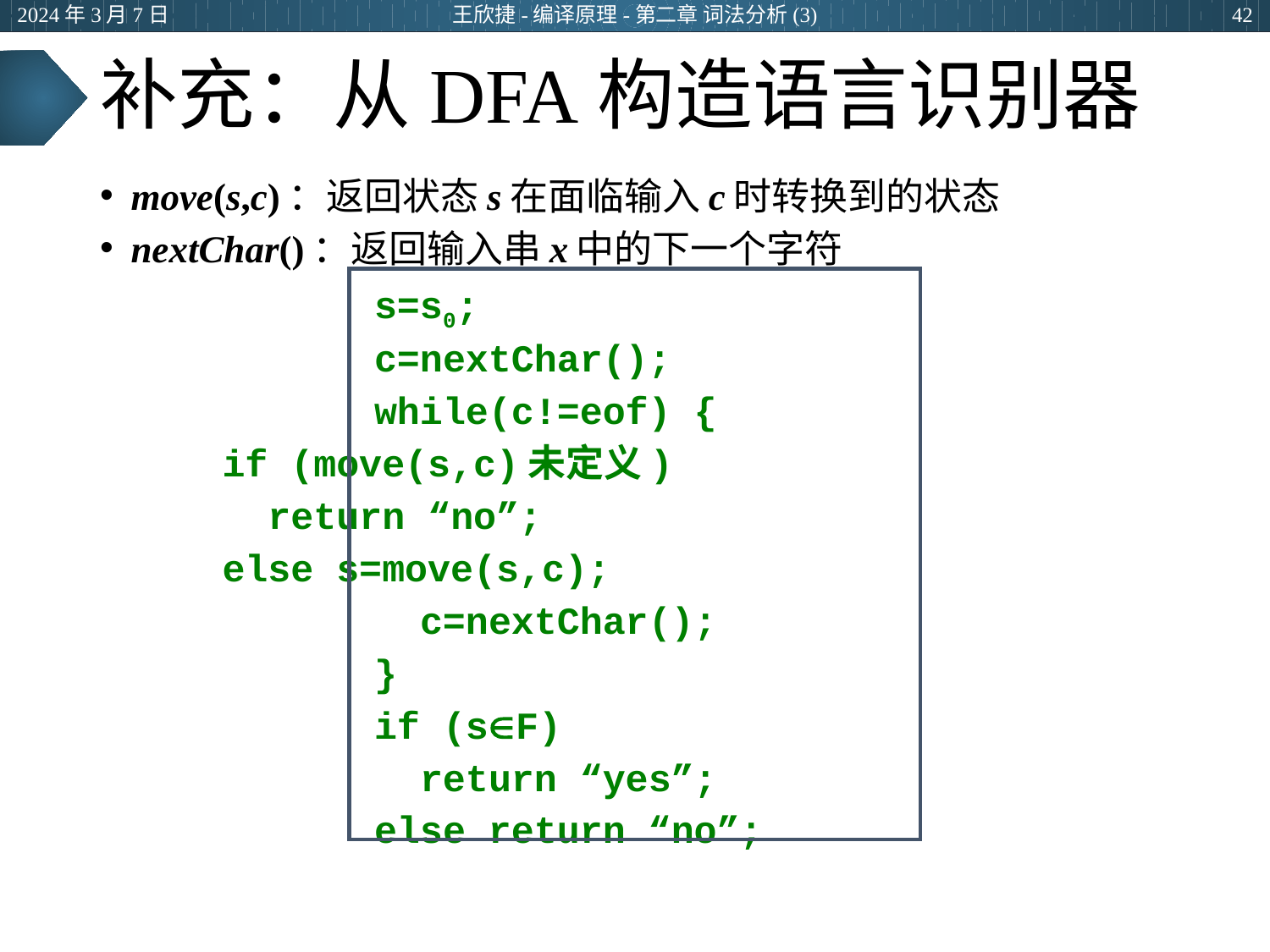

2024年3月7日
王欣捷-编译原理-第二章 词法分析(3)
42
# 补充：从DFA构造语言识别器
move(s,c)：返回状态s在面临输入c时转换到的状态
nextChar()：返回输入串x中的下一个字符
            s=s0;
            c=nextChar();
            while(c!=eof) {
			    if (move(s,c)未定义)
			 	 return “no”;
			    else s=move(s,c);
              c=nextChar();
            }
            if (s∈F)
              return “yes”;
            else return “no”;